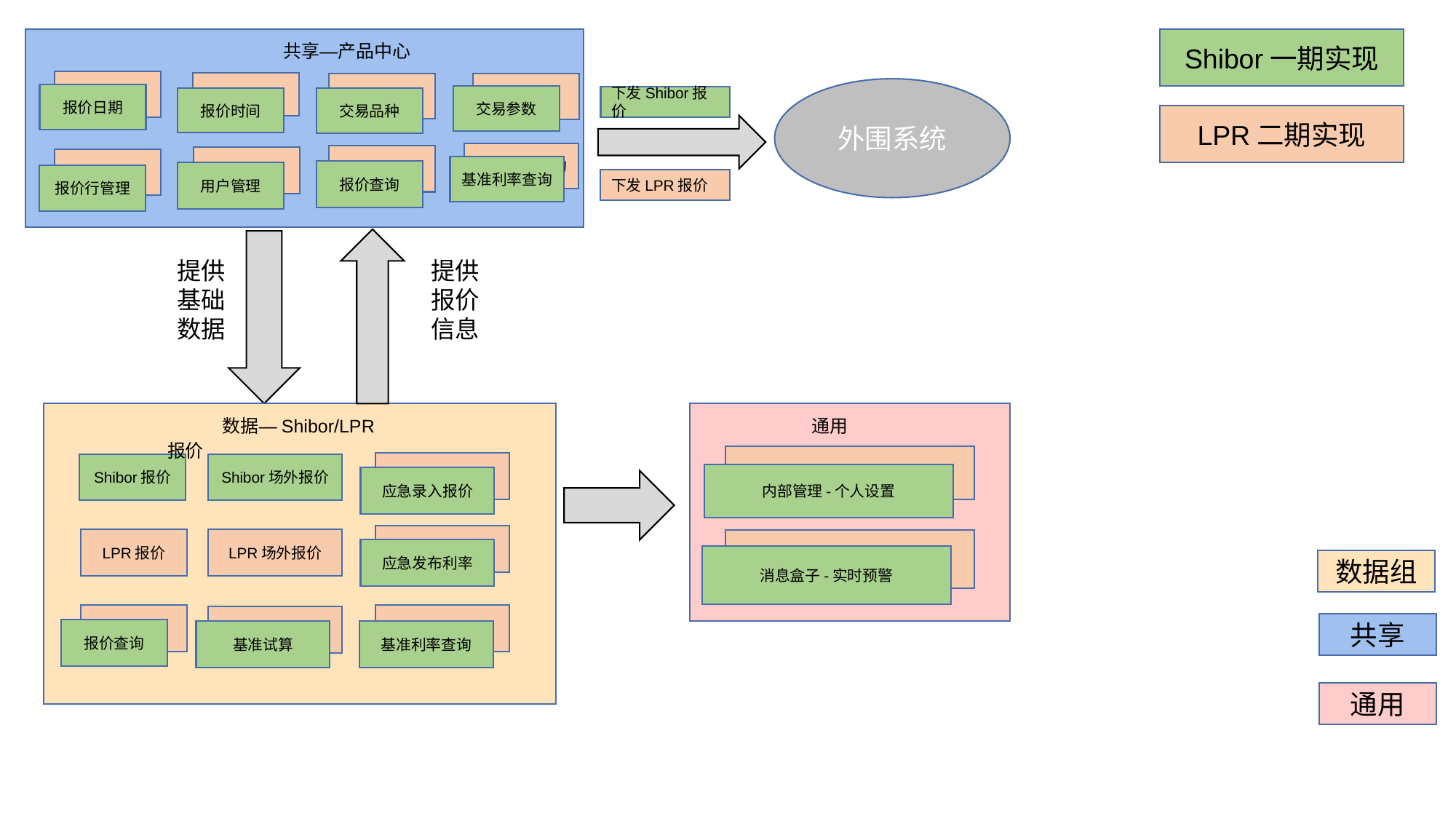

Shibor一期实现

          共享—产品中心
报价日期
报价时间
交易品种
交易参数
外围系统
报价日期
交易参数
下发Shibor报价
交易品种
报价时间
LPR二期实现

基准利率查询
报价查询
用户管理
报价行管理
基准利率查询
报价查询
用户管理
报价行管理
下发LPR报价

提供基础数据
提供报价信息

          数据—Shibor/LPR报价
通用
内部管理-个人设置
应急录入报价
Shibor报价
Shibor场外报价
内部管理-个人设置
应急录入报价

应急发布利率
LPR报价
LPR场外报价
消息盒子-实时预警
应急发布利率
消息盒子-实时预警
数据组
报价查询
基准利率查询
基准试算
共享
报价查询
基准利率查询
基准试算
通用